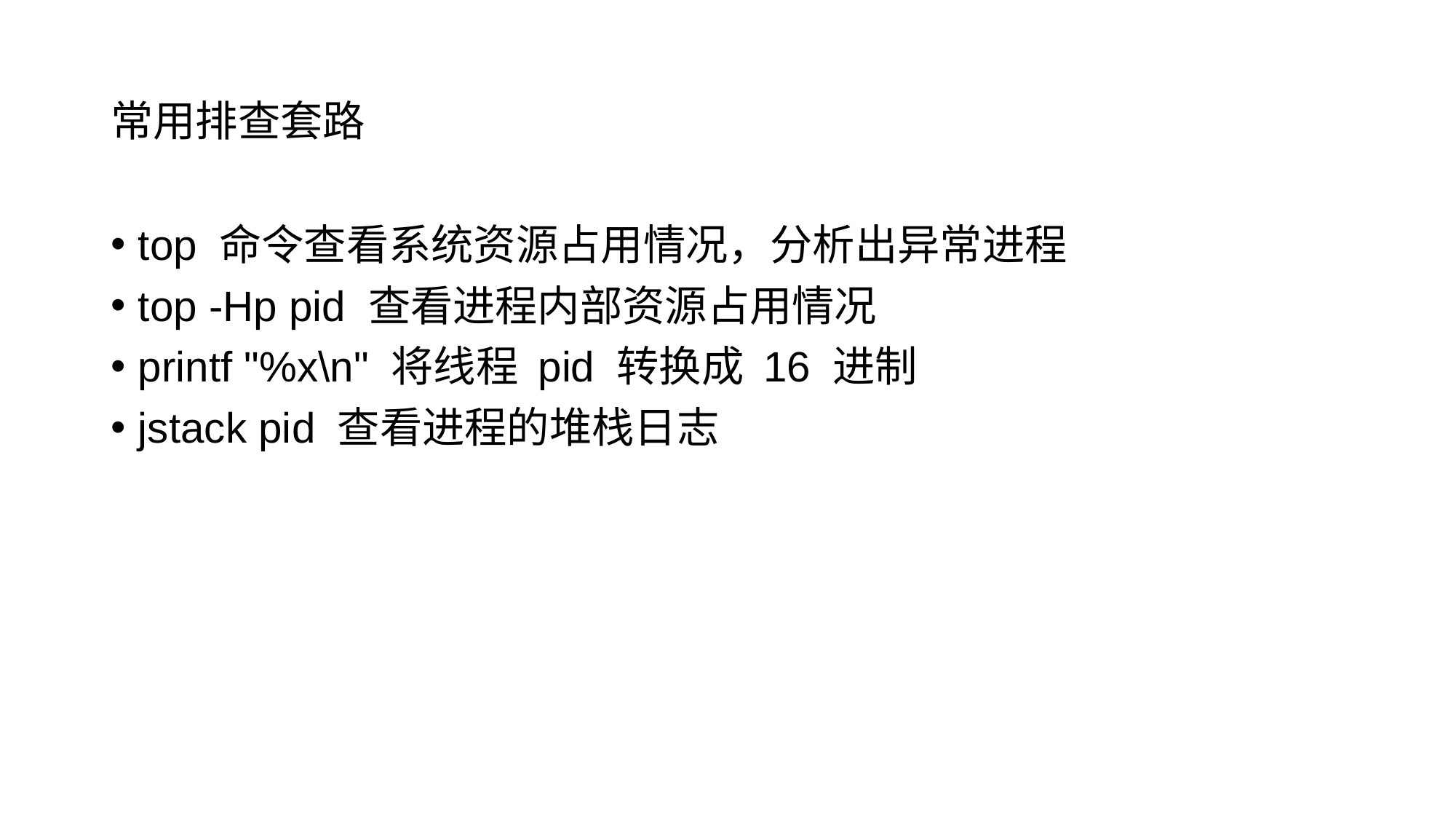

# 常用排查套路

top 命令查看系统资源占用情况，分析出异常进程
top -Hp pid 查看进程内部资源占用情况
printf "%x\n" 将线程 pid 转换成 16 进制
jstack pid 查看进程的堆栈日志